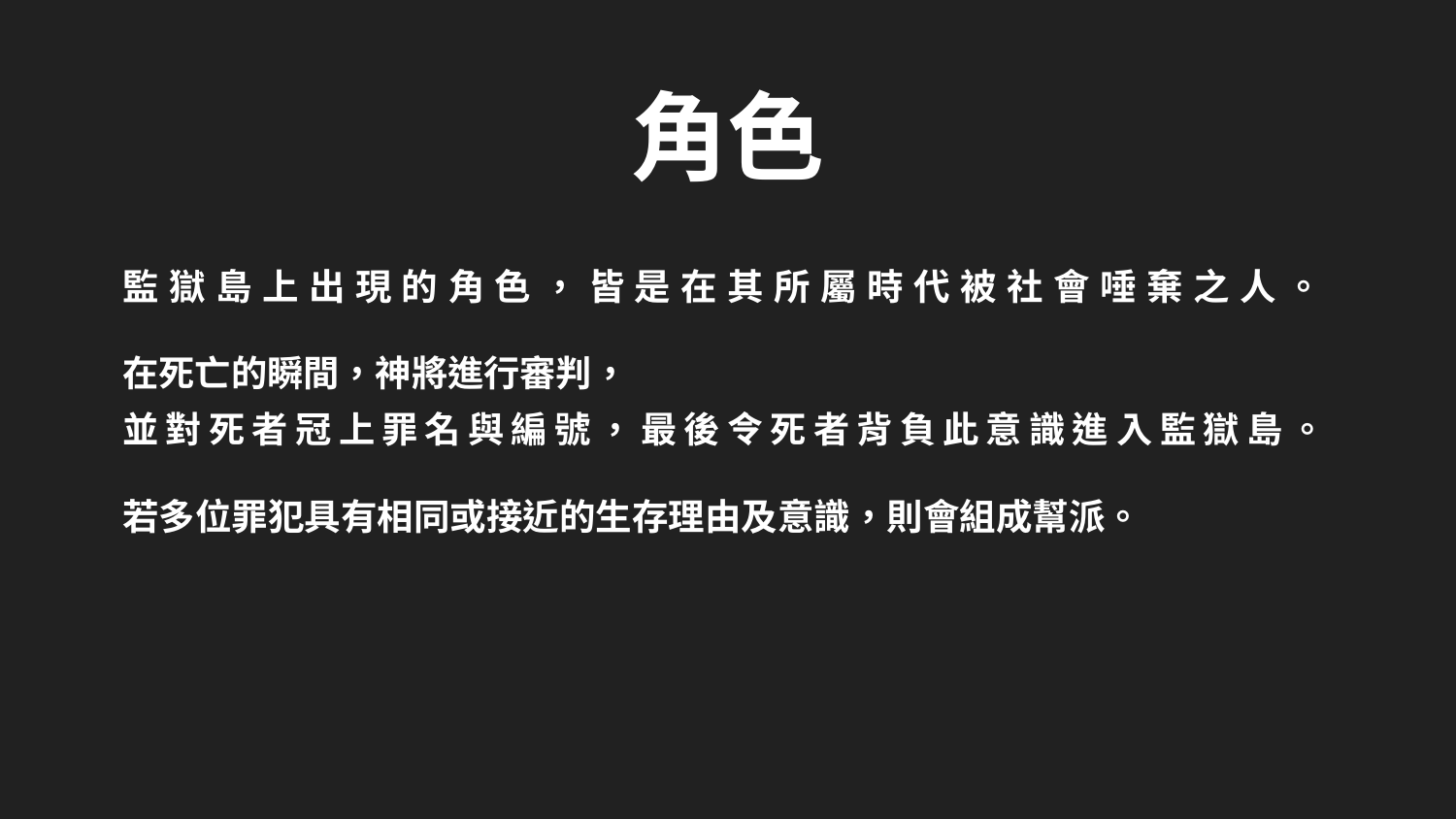

# 角色
監獄島上出現的角色，皆是在其所屬時代被社會唾棄之人。
在死亡的瞬間，神將進行審判，
並對死者冠上罪名與編號，最後令死者背負此意識進入監獄島。
若多位罪犯具有相同或接近的生存理由及意識，則會組成幫派。